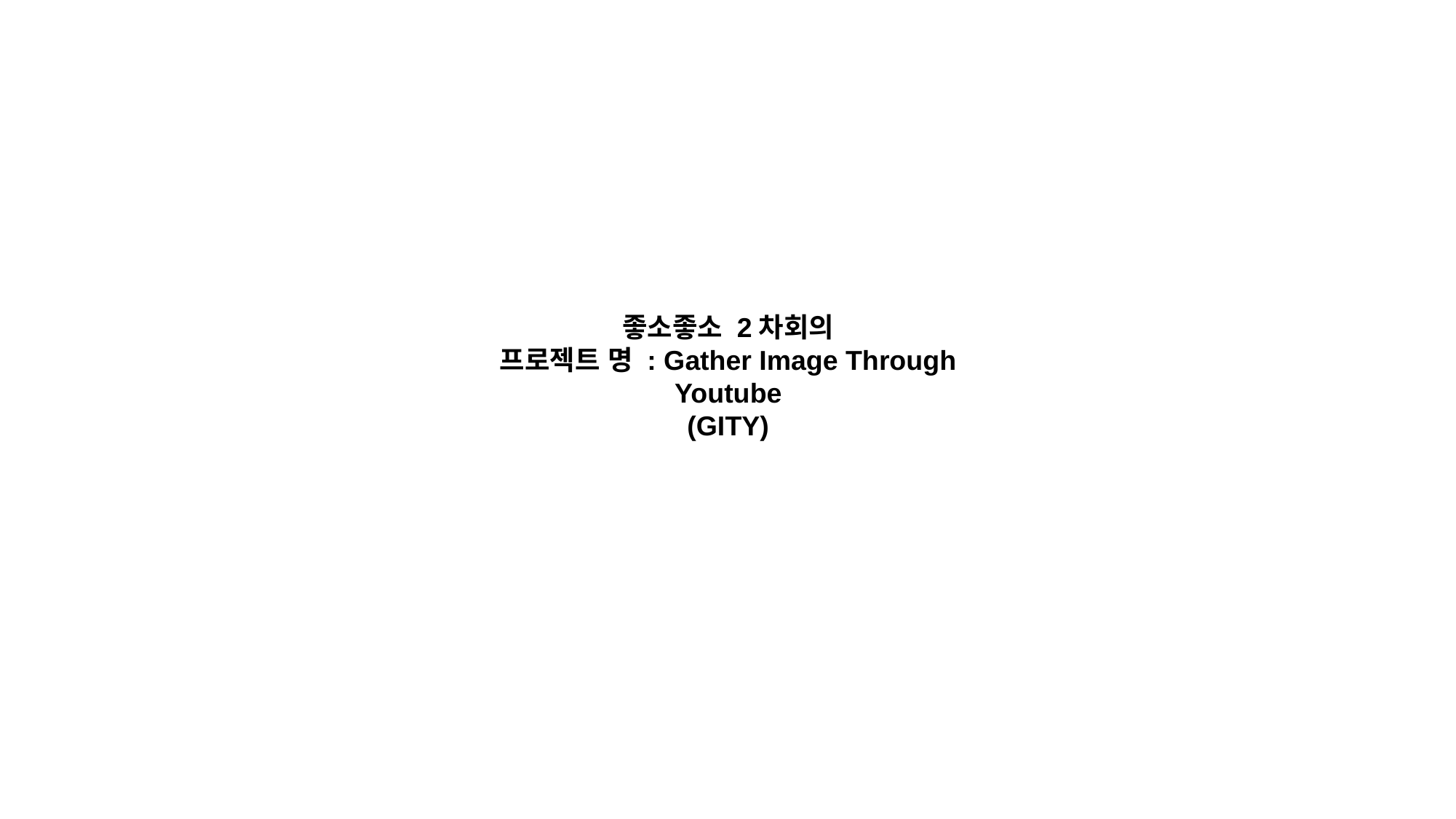

좋소좋소 2차회의
프로젝트 명 : Gather Image Through Youtube
(GITY)